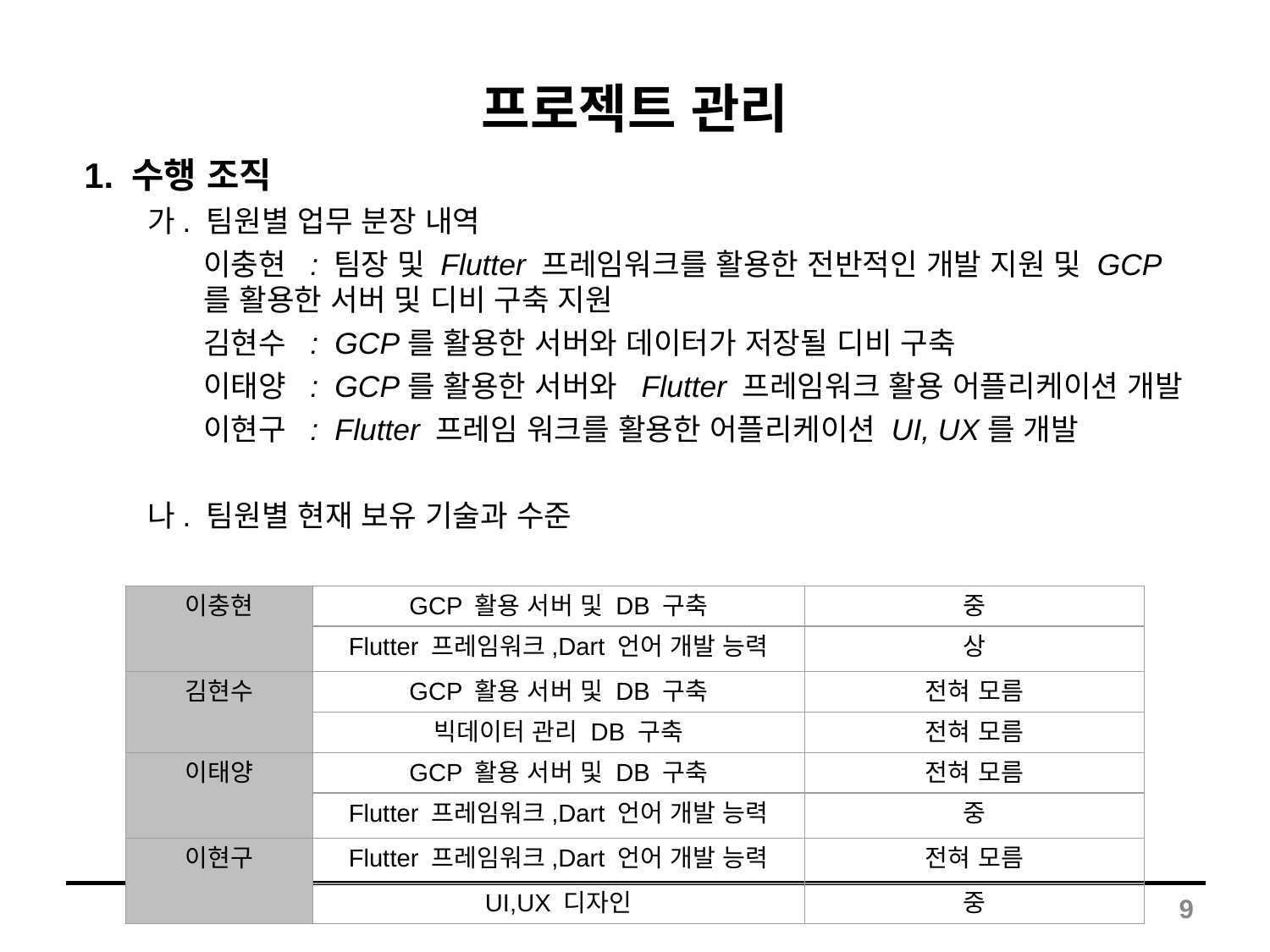

# 프로젝트 관리
1. 수행 조직
가. 팀원별 업무 분장 내역
이충현  : 팀장 및 Flutter 프레임워크를 활용한 전반적인 개발 지원 및 GCP를 활용한 서버 및 디비 구축 지원
김현수  :  GCP를 활용한 서버와 데이터가 저장될 디비 구축
이태양  :  GCP를 활용한 서버와  Flutter 프레임워크 활용 어플리케이션 개발
이현구  :  Flutter 프레임 워크를 활용한 어플리케이션 UI, UX를 개발

나. 팀원별 현재 보유 기술과 수준

| 이충현 | GCP 활용 서버 및 DB 구축 | 중 |
| --- | --- | --- |
|  | Flutter 프레임워크,Dart 언어 개발 능력 | 상 |
| 김현수 | GCP 활용 서버 및 DB 구축 | 전혀 모름 |
|  | 빅데이터 관리 DB 구축 | 전혀 모름 |
| 이태양 | GCP 활용 서버 및 DB 구축 | 전혀 모름 |
|  | Flutter 프레임워크,Dart 언어 개발 능력 | 중 |
| 이현구 | Flutter 프레임워크,Dart 언어 개발 능력 | 전혀 모름 |
|  | UI,UX 디자인 | 중 |
9